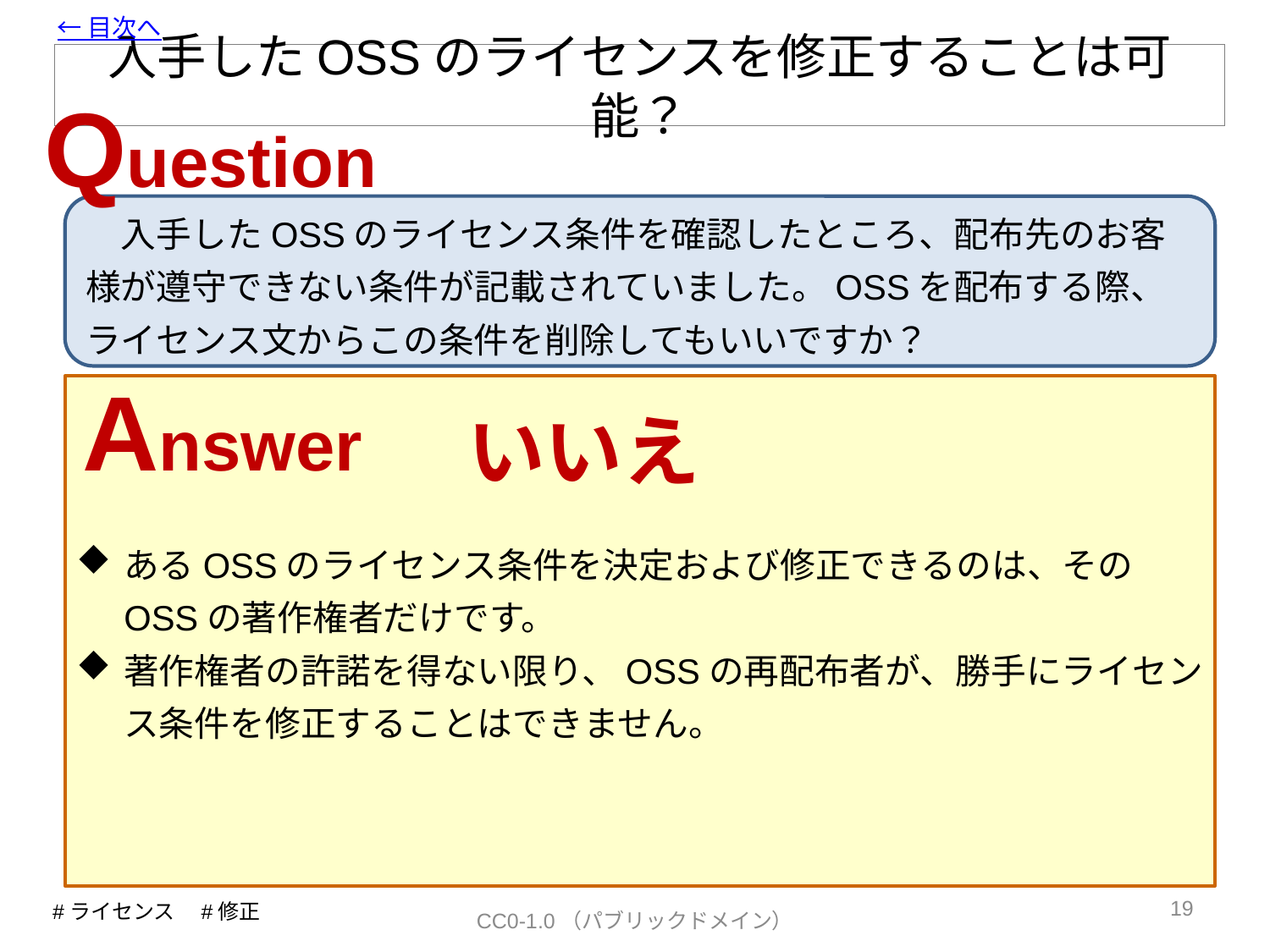

← 目次へ
# 入手したOSSのライセンスを修正することは可能？
Question
　入手したOSSのライセンス条件を確認したところ、配布先のお客様が遵守できない条件が記載されていました。OSSを配布する際、ライセンス文からこの条件を削除してもいいですか？
Answer

いいえ
あるOSSのライセンス条件を決定および修正できるのは、そのOSSの著作権者だけです。
著作権者の許諾を得ない限り、OSSの再配布者が、勝手にライセンス条件を修正することはできません。

19
#ライセンス　#修正
CC0-1.0（パブリックドメイン）